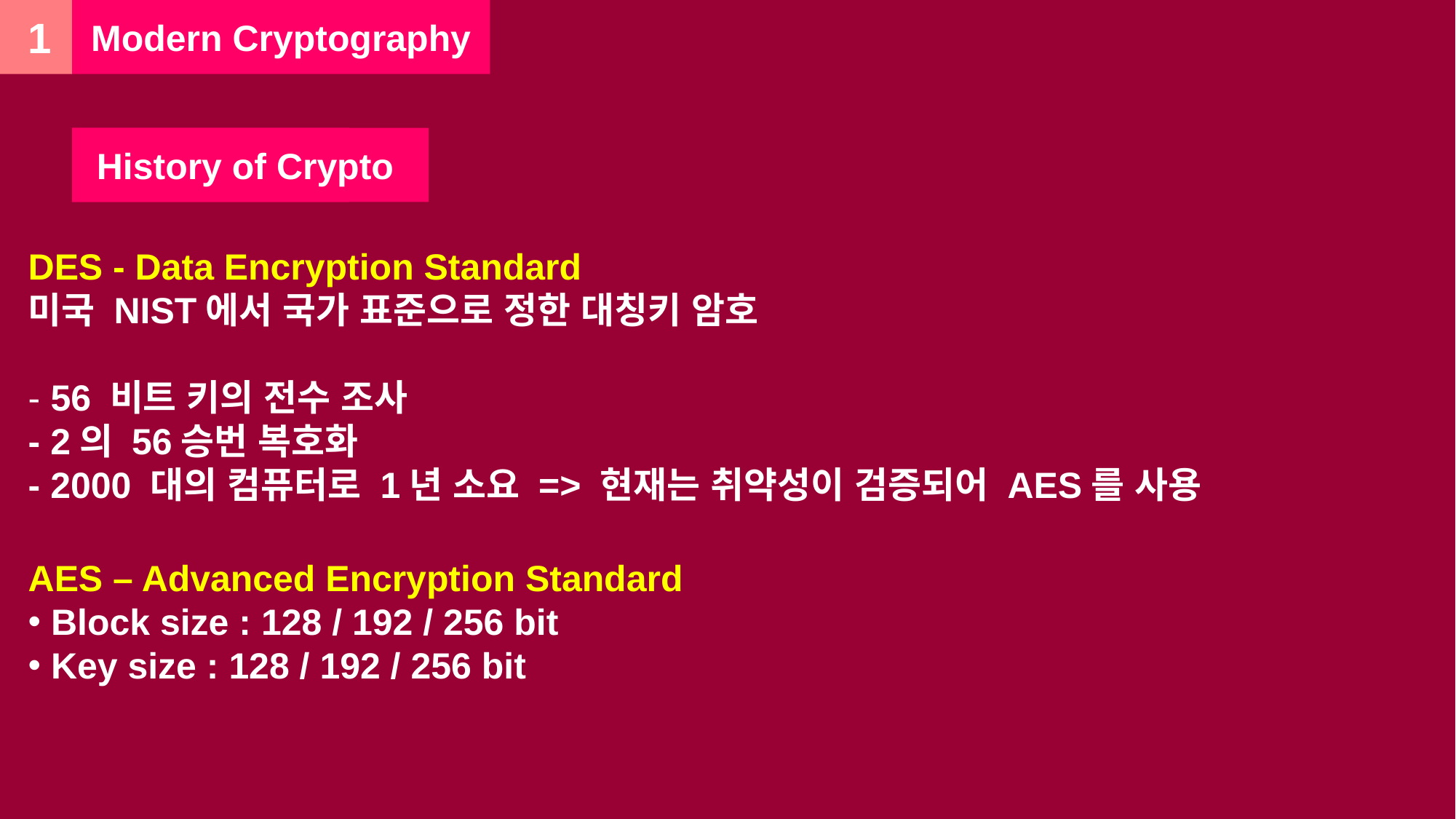

Modern Cryptography
1
Basic – Classic
History of Crypto
DES - Data Encryption Standard
미국 NIST에서 국가 표준으로 정한 대칭키 암호
- 56 비트 키의 전수 조사
- 2의 56승번 복호화
- 2000 대의 컴퓨터로 1년 소요 => 현재는 취약성이 검증되어 AES를 사용
AES – Advanced Encryption Standard
 Block size : 128 / 192 / 256 bit
 Key size : 128 / 192 / 256 bit